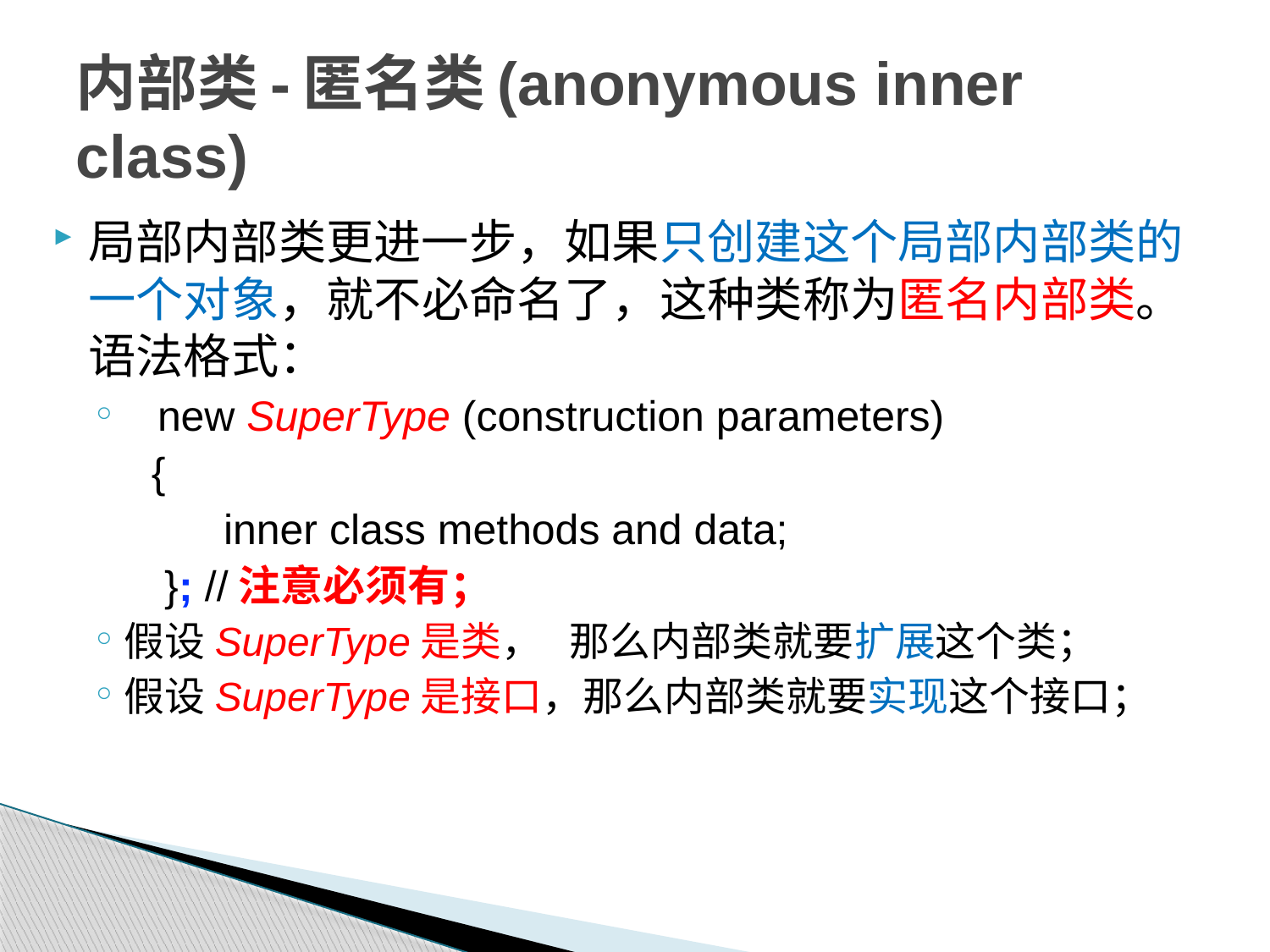

# 内部类-匿名类(anonymous inner class)
局部内部类更进一步，如果只创建这个局部内部类的一个对象，就不必命名了，这种类称为匿名内部类。语法格式：
   new SuperType (construction parameters)
     {
     inner class methods and data;
}; //注意必须有；
假设SuperType是类，   那么内部类就要扩展这个类；
假设SuperType是接口，那么内部类就要实现这个接口；